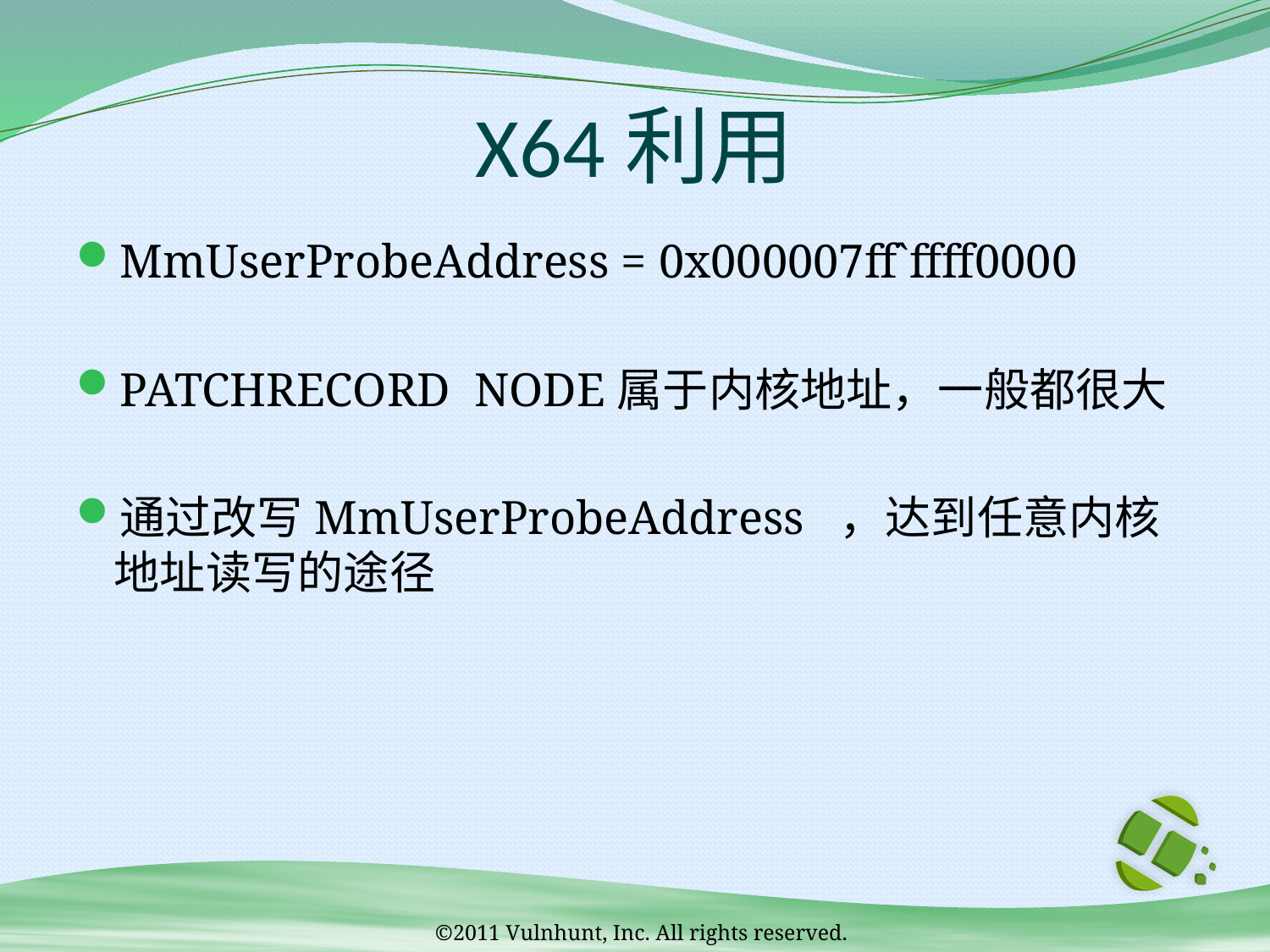

# X64利用
MmUserProbeAddress = 0x000007ff`ffff0000

PATCHRECORD  NODE属于内核地址，一般都很大

通过改写MmUserProbeAddress  ，达到任意内核地址读写的途径